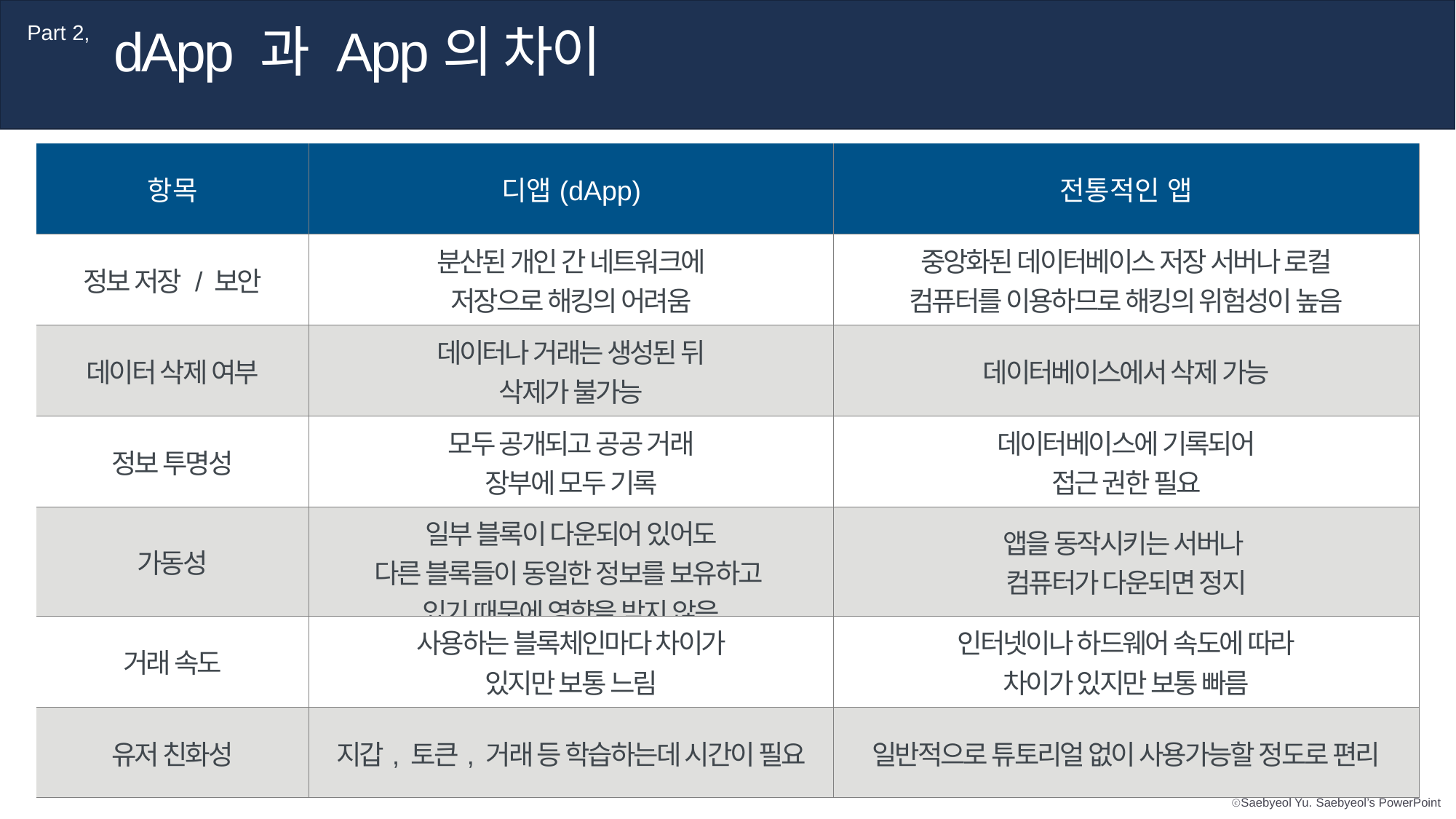

dApp 과 App의 차이
Part 2,
| 항목 | 디앱(dApp) | 전통적인 앱 |
| --- | --- | --- |
| 정보 저장 / 보안 | 분산된 개인 간 네트워크에 저장으로 해킹의 어려움 | 중앙화된 데이터베이스 저장 서버나 로컬 컴퓨터를 이용하므로 해킹의 위험성이 높음 |
| 데이터 삭제 여부 | 데이터나 거래는 생성된 뒤 삭제가 불가능 | 데이터베이스에서 삭제 가능 |
| 정보 투명성 | 모두 공개되고 공공 거래 장부에 모두 기록 | 데이터베이스에 기록되어 접근 권한 필요 |
| 가동성 | 일부 블록이 다운되어 있어도 다른 블록들이 동일한 정보를 보유하고 있기 때문에 영향을 받지 않음 | 앱을 동작시키는 서버나 컴퓨터가 다운되면 정지 |
| 거래 속도 | 사용하는 블록체인마다 차이가 있지만 보통 느림 | 인터넷이나 하드웨어 속도에 따라 차이가 있지만 보통 빠름 |
| 유저 친화성 | 지갑, 토큰, 거래 등 학습하는데 시간이 필요 | 일반적으로 튜토리얼 없이 사용가능할 정도로 편리 |